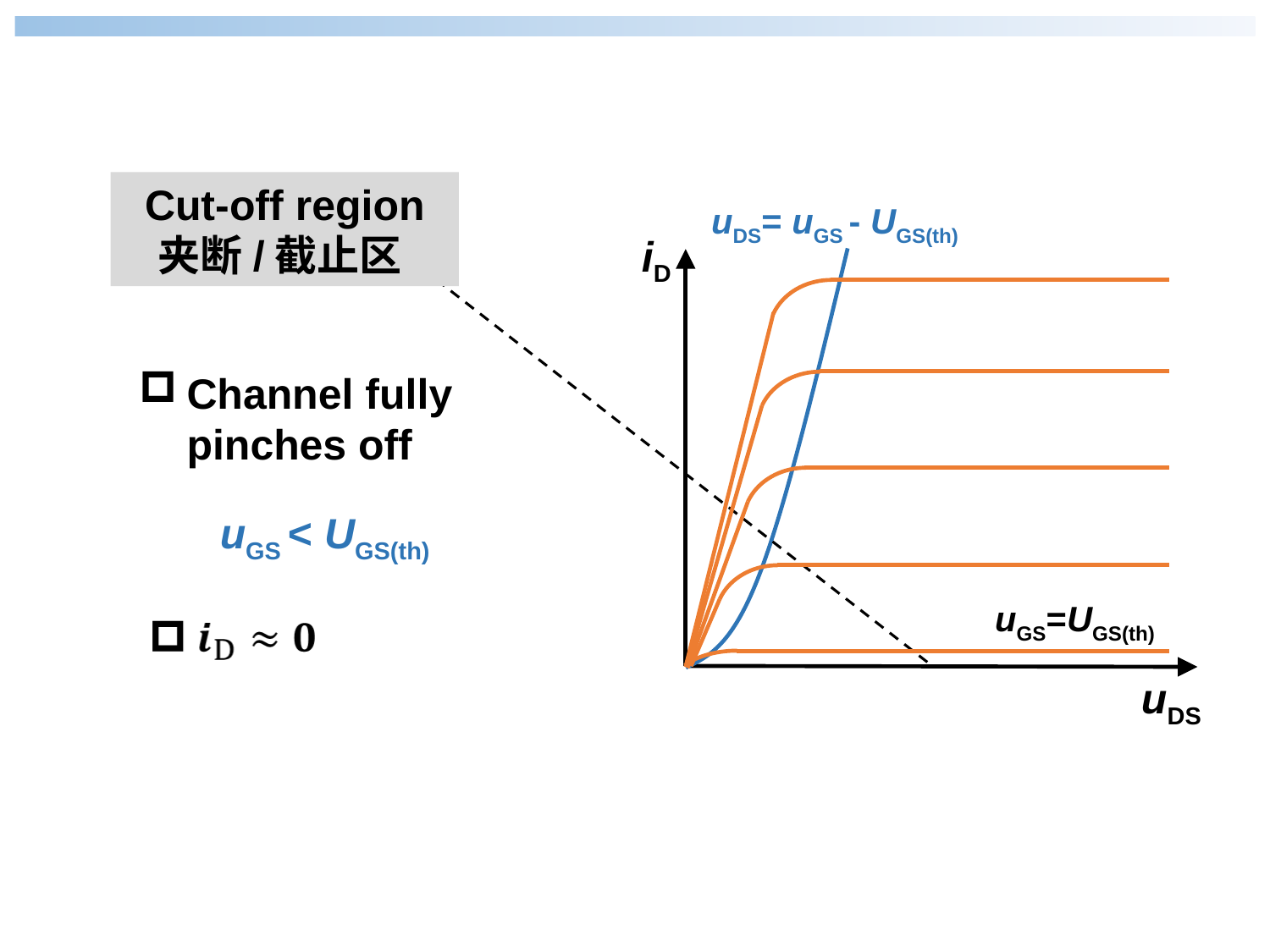

Cut-off region 夹断/截止区
uDS= uGS - UGS(th)
iD
uDS

uGS=UGS(th)

Channel fully pinches off
uGS < UGS(th)